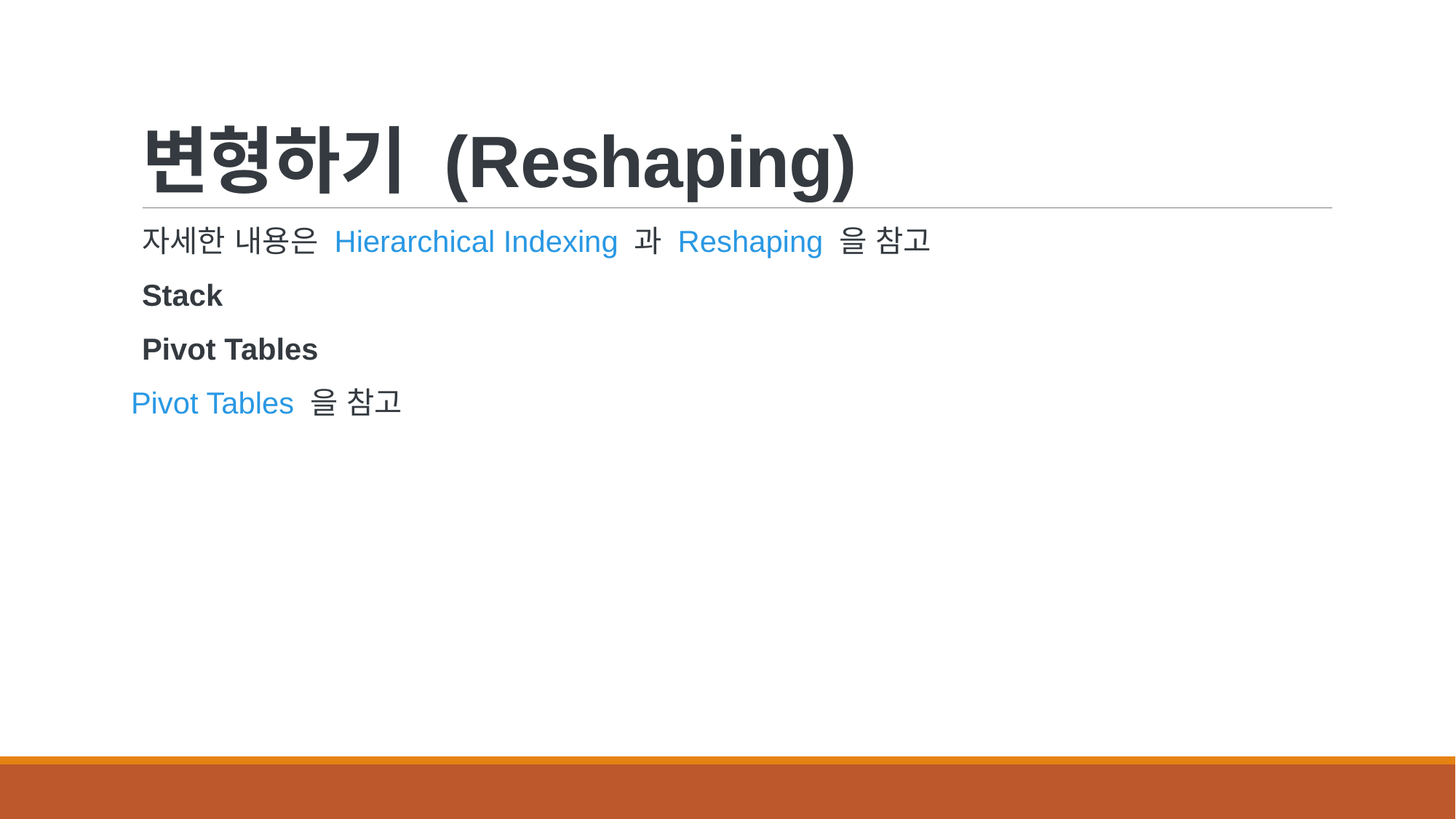

# 변형하기 (Reshaping)
자세한 내용은 Hierarchical Indexing 과 Reshaping 을 참고
Stack
Pivot Tables
Pivot Tables 을 참고